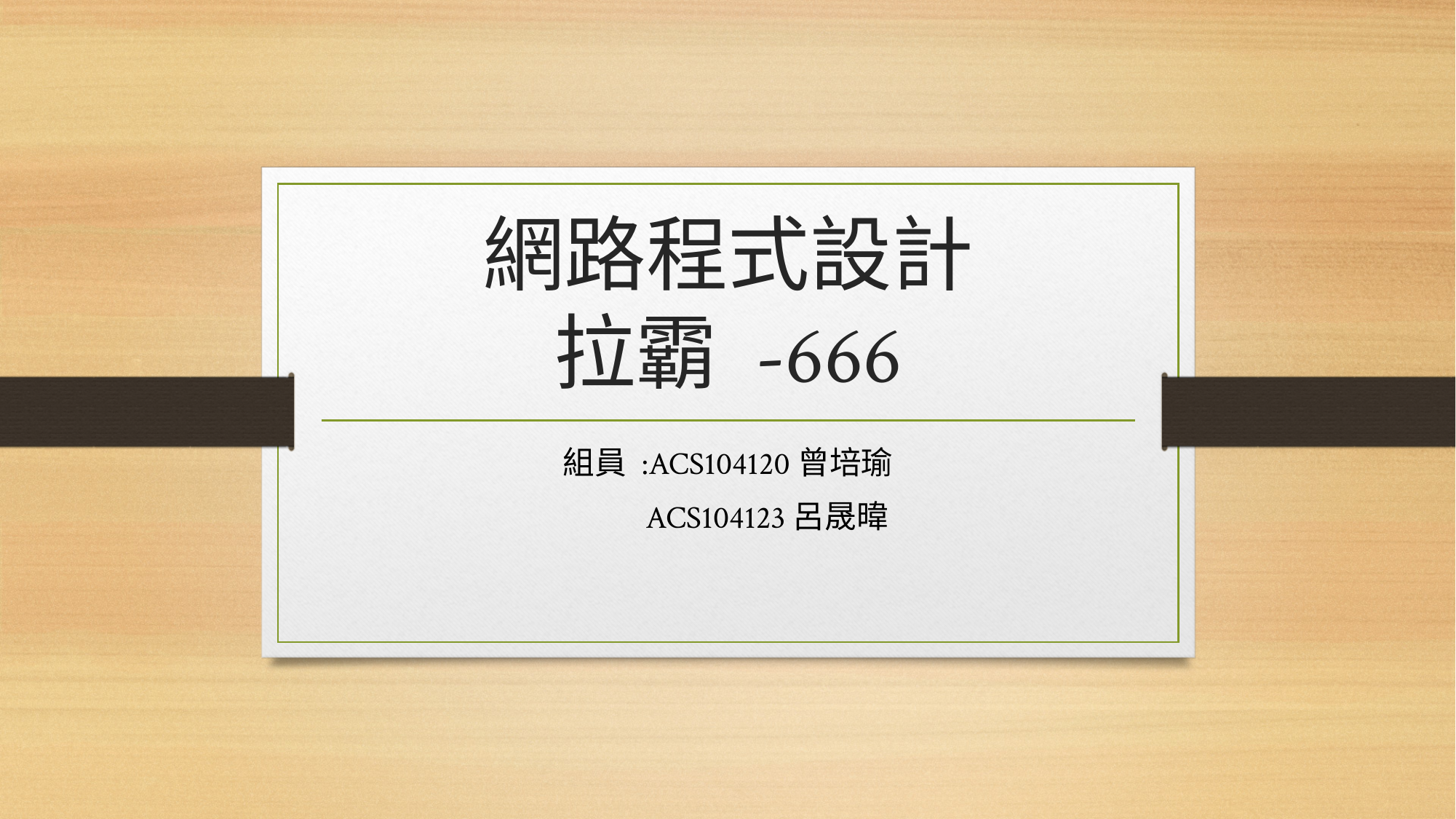

# 網路程式設計 拉霸 -666
組員 :ACS104120曾培瑜
           ACS104123呂晟暐